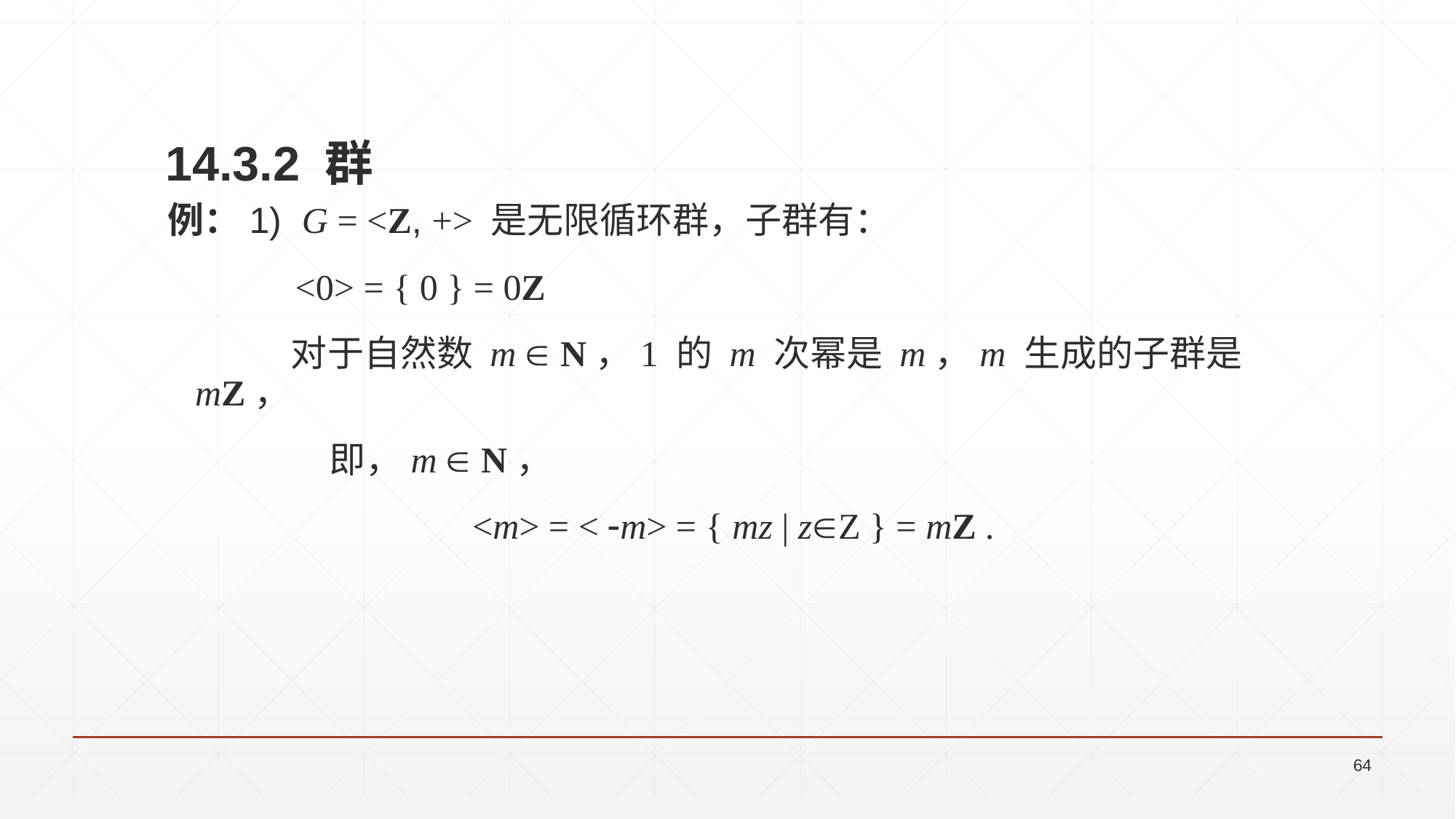

14.3.2 群
例：1)  G = <Z, +> 是无限循环群，子群有：
              <0> = { 0 } = 0Z
              对于自然数 m ∈ N，1 的 m 次幂是 m，m 生成的子群是 mZ，
		  即，m ∈ N，
 <m> = < −m> = { mz | z∈Z } = mZ .
64